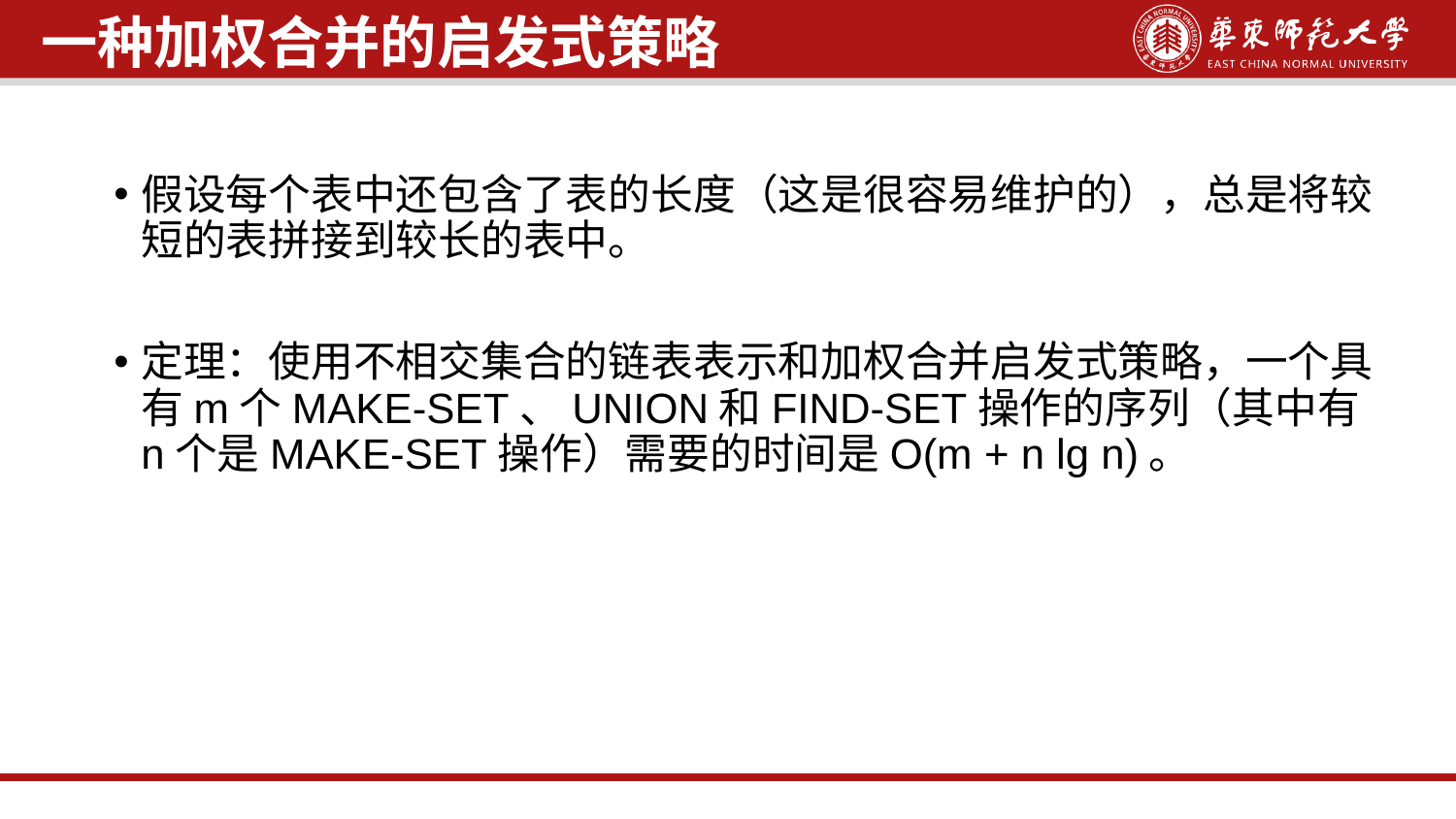

一种加权合并的启发式策略
假设每个表中还包含了表的长度（这是很容易维护的），总是将较短的表拼接到较长的表中。

定理：使用不相交集合的链表表示和加权合并启发式策略，一个具有m个MAKE-SET、UNION和FIND-SET操作的序列（其中有n个是MAKE-SET操作）需要的时间是O(m + n lg n)。